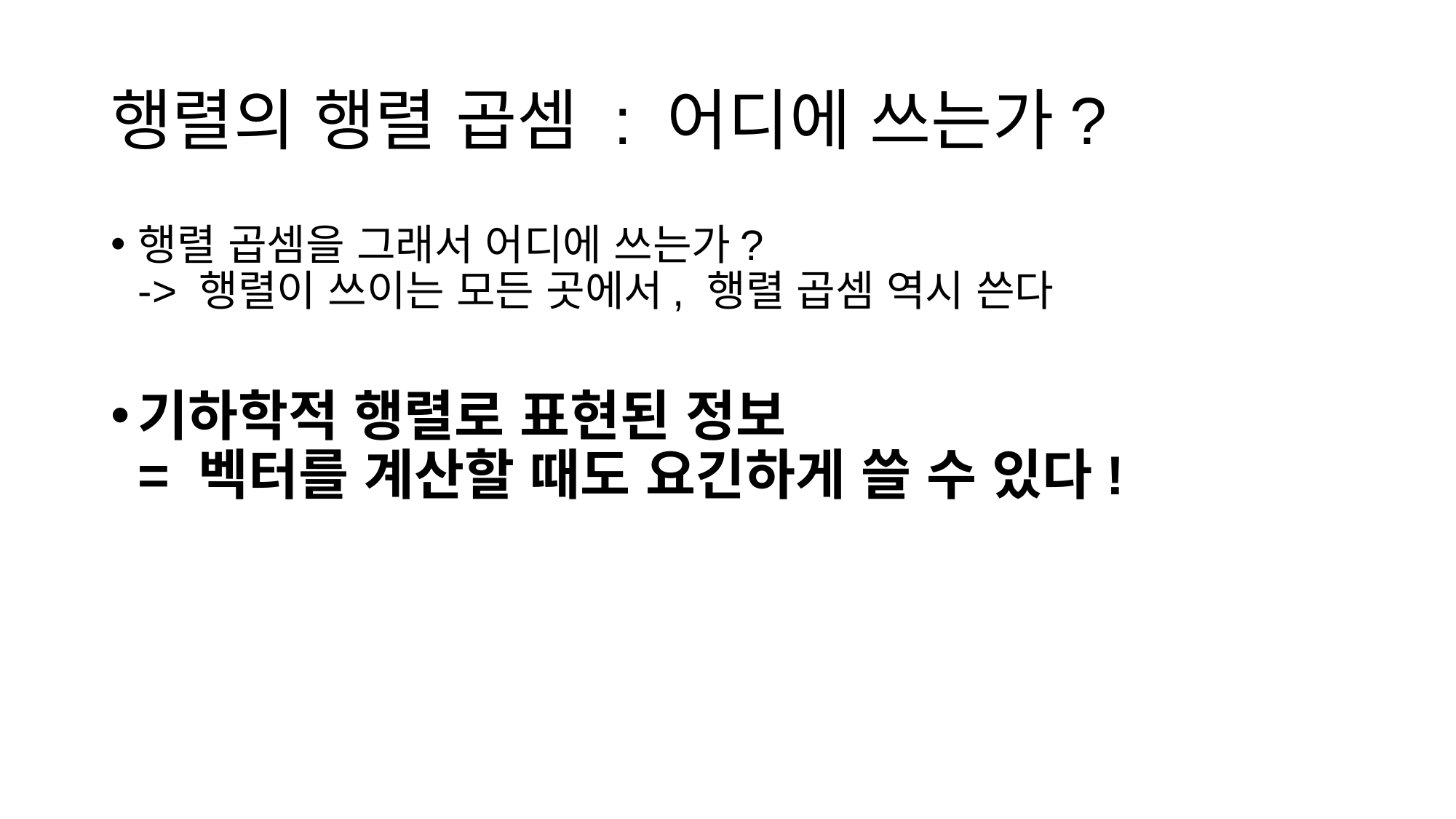

# 행렬의 행렬 곱셈 : 어디에 쓰는가?
행렬 곱셈을 그래서 어디에 쓰는가?
-> 행렬이 쓰이는 모든 곳에서, 행렬 곱셈 역시 쓴다
기하학적 행렬로 표현된 정보
= 벡터를 계산할 때도 요긴하게 쓸 수 있다!